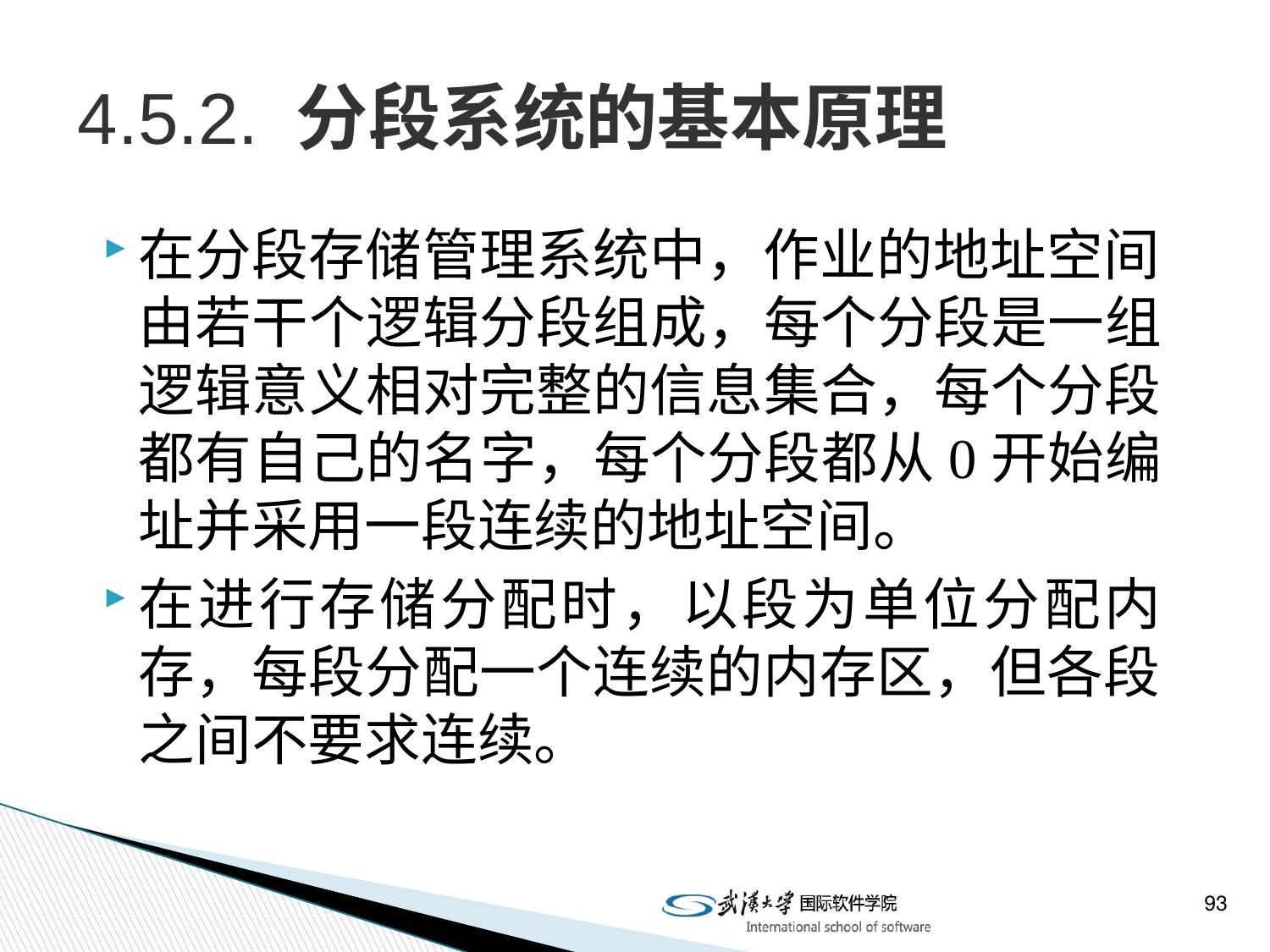

# 4.5.2. 分段系统的基本原理
在分段存储管理系统中，作业的地址空间由若干个逻辑分段组成，每个分段是一组逻辑意义相对完整的信息集合，每个分段都有自己的名字，每个分段都从0开始编址并采用一段连续的地址空间。
在进行存储分配时，以段为单位分配内存，每段分配一个连续的内存区，但各段之间不要求连续。